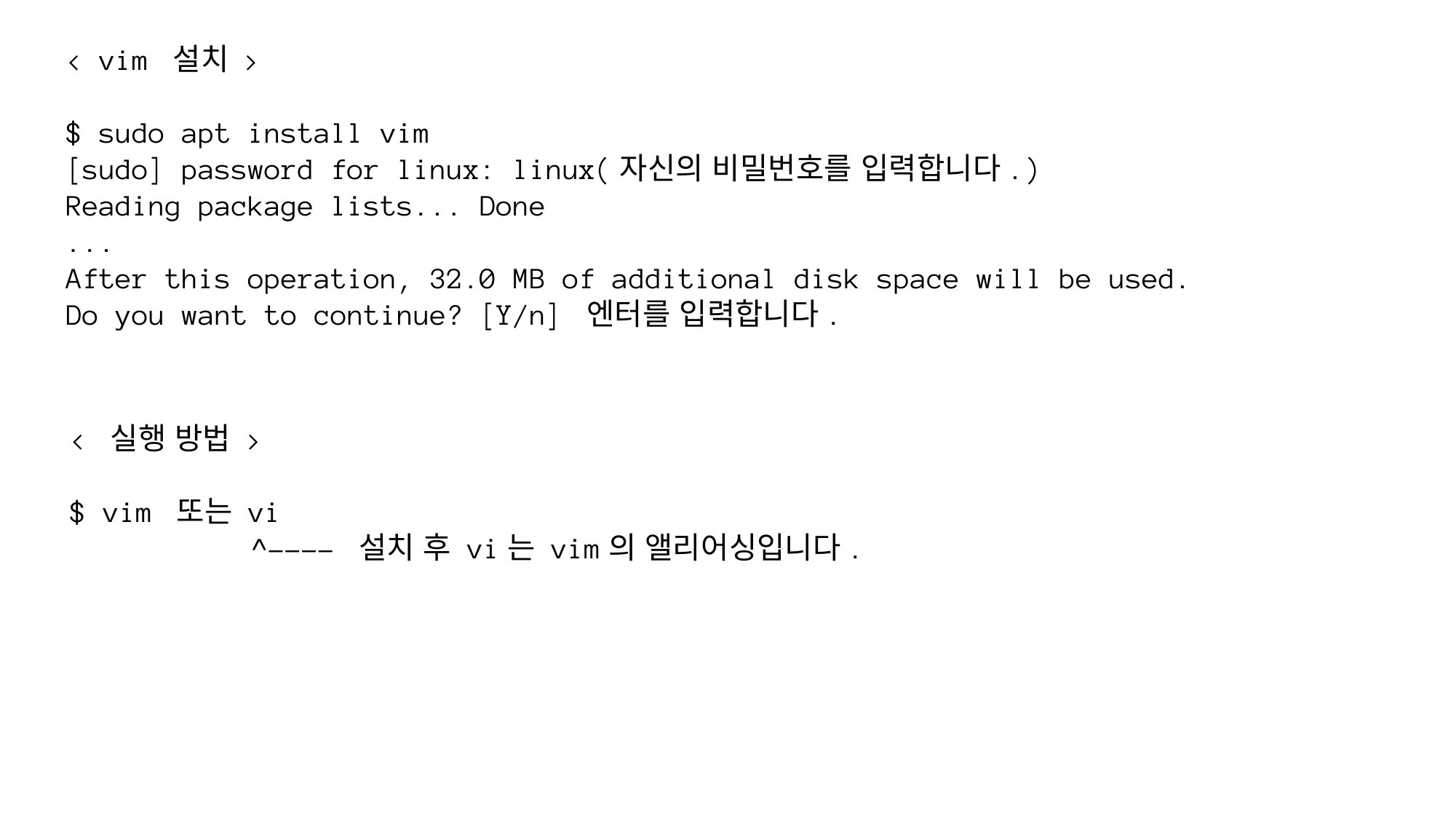

< vim 설치 >

$ sudo apt install vim
[sudo] password for linux: linux(자신의 비밀번호를 입력합니다.)
Reading package lists... Done
...
After this operation, 32.0 MB of additional disk space will be used.
Do you want to continue? [Y/n] 엔터를 입력합니다.

< 실행 방법 >

$ vim 또는 vi
           ^---- 설치 후 vi는 vim의 앨리어싱입니다.